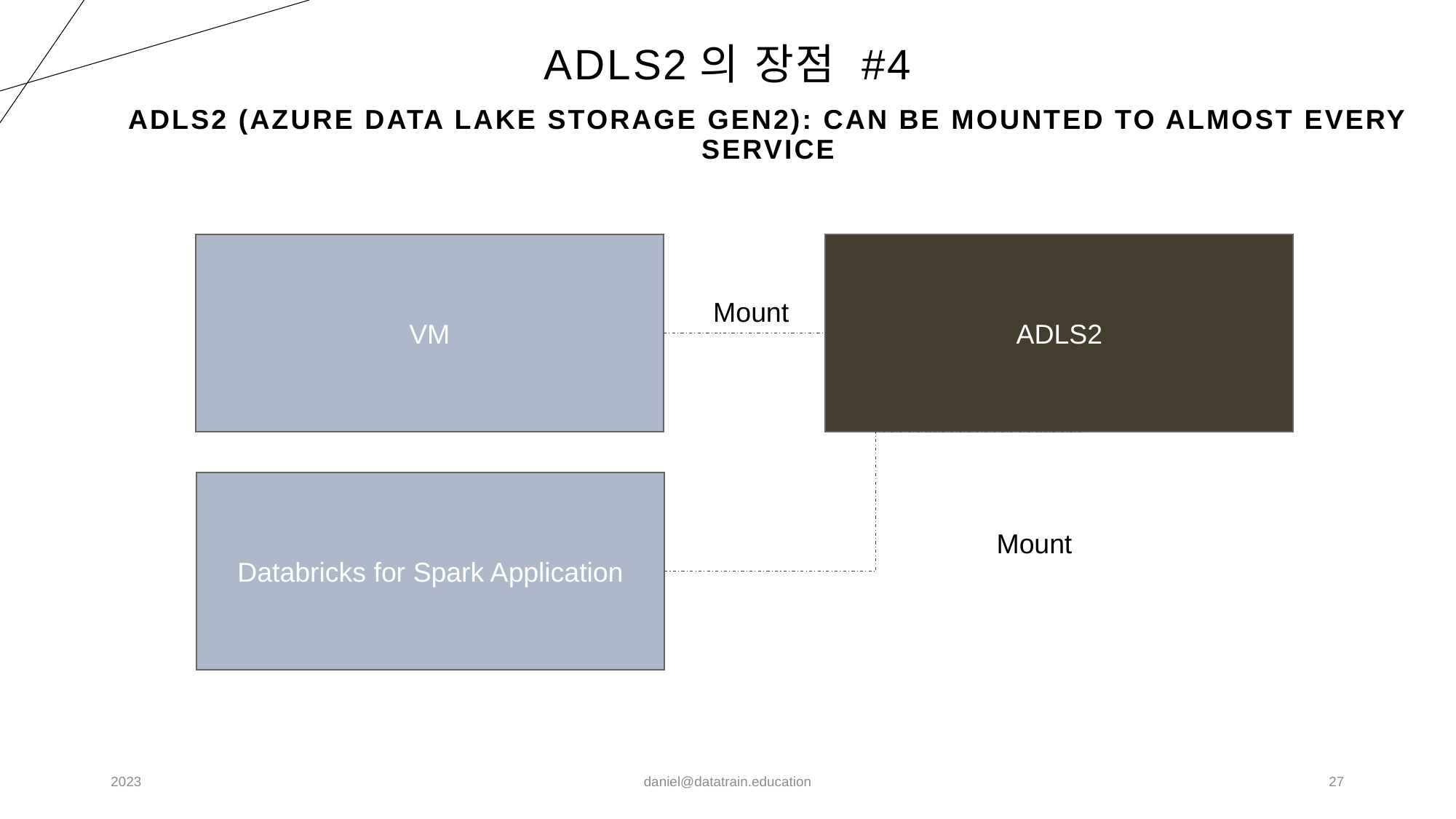

# ADLS2의 장점 #4
ADLS2 (Azure Data Lake Storage Gen2): can be mounted to almost every service
VM
ADLS2
Mount
Databricks for Spark Application
Mount
2023
daniel@datatrain.education
27